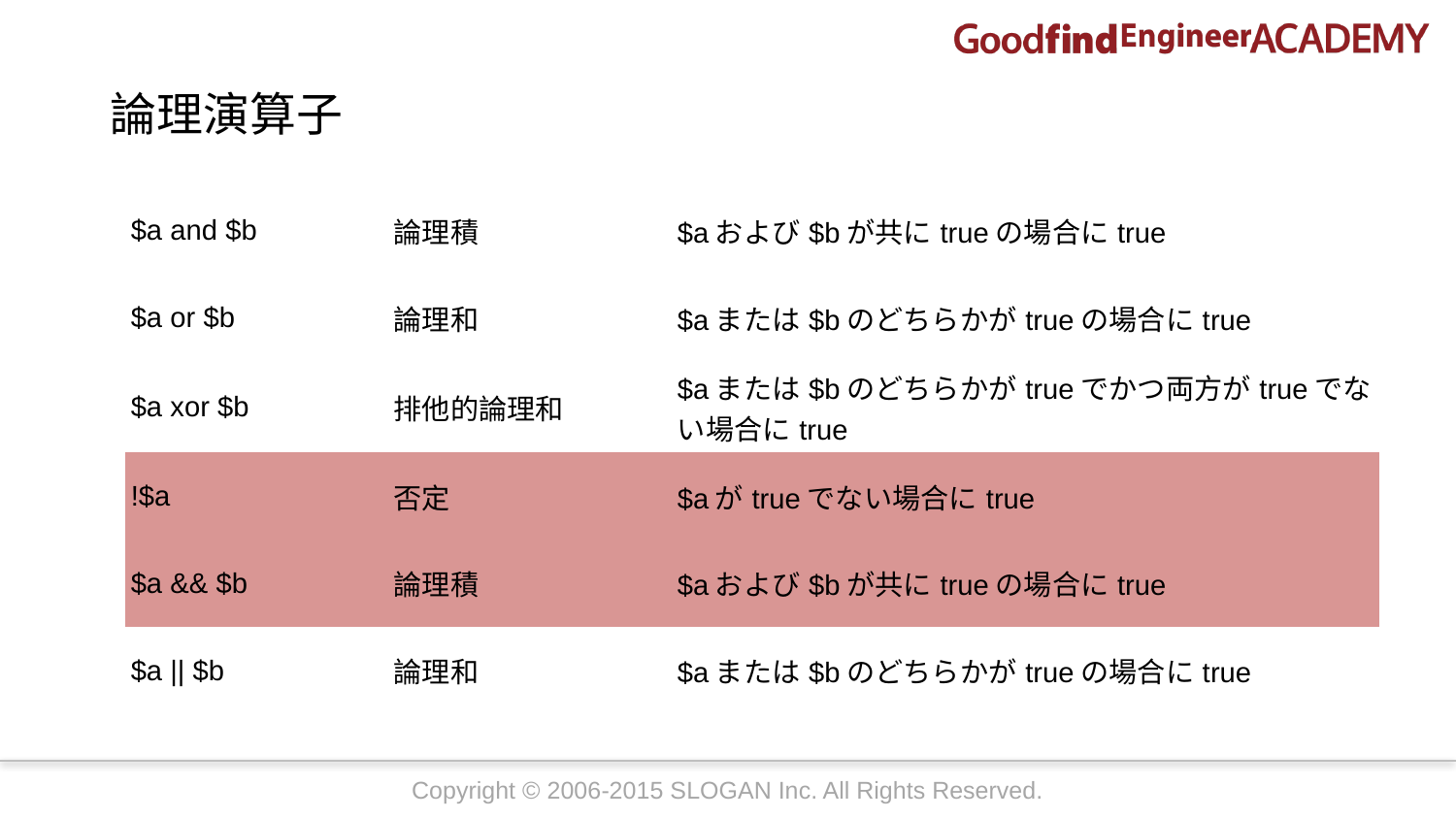

論理演算子
| $a and $b | 論理積 | $aおよび$bが共にtrueの場合にtrue |
| --- | --- | --- |
| $a or $b | 論理和 | $aまたは$bのどちらかがtrueの場合にtrue |
| $a xor $b | 排他的論理和 | $aまたは$bのどちらかがtrueでかつ両方がtrueでない場合にtrue |
| !$a | 否定 | $aがtrueでない場合にtrue |
| $a && $b | 論理積 | $aおよび$bが共にtrueの場合にtrue |
| $a || $b | 論理和 | $aまたは$bのどちらかがtrueの場合にtrue |